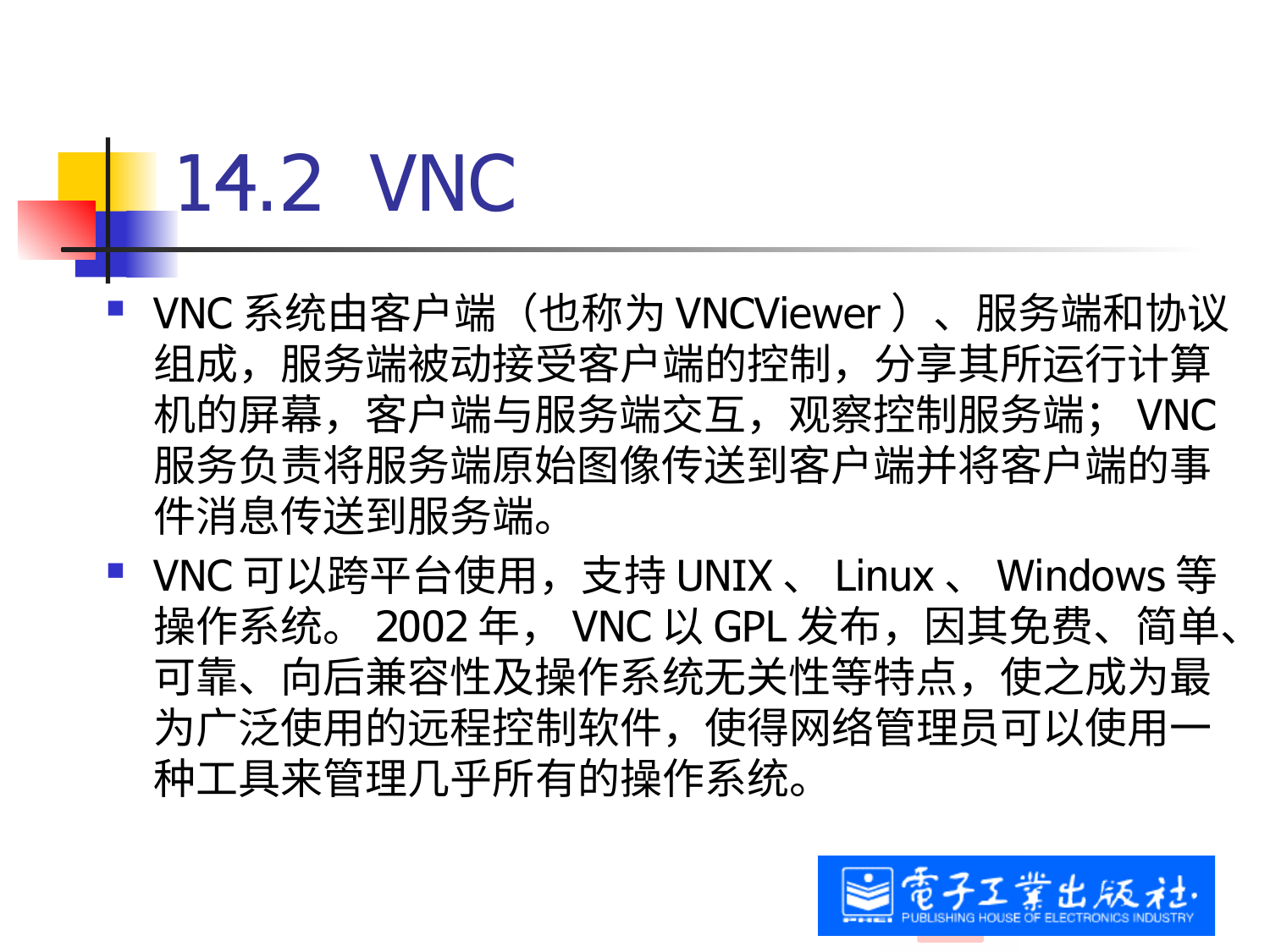

# 14.2  VNC
VNC系统由客户端（也称为VNCViewer）、服务端和协议组成，服务端被动接受客户端的控制，分享其所运行计算机的屏幕，客户端与服务端交互，观察控制服务端；VNC服务负责将服务端原始图像传送到客户端并将客户端的事件消息传送到服务端。
VNC可以跨平台使用，支持UNIX、Linux、Windows等操作系统。2002年，VNC以GPL发布，因其免费、简单、可靠、向后兼容性及操作系统无关性等特点，使之成为最为广泛使用的远程控制软件，使得网络管理员可以使用一种工具来管理几乎所有的操作系统。